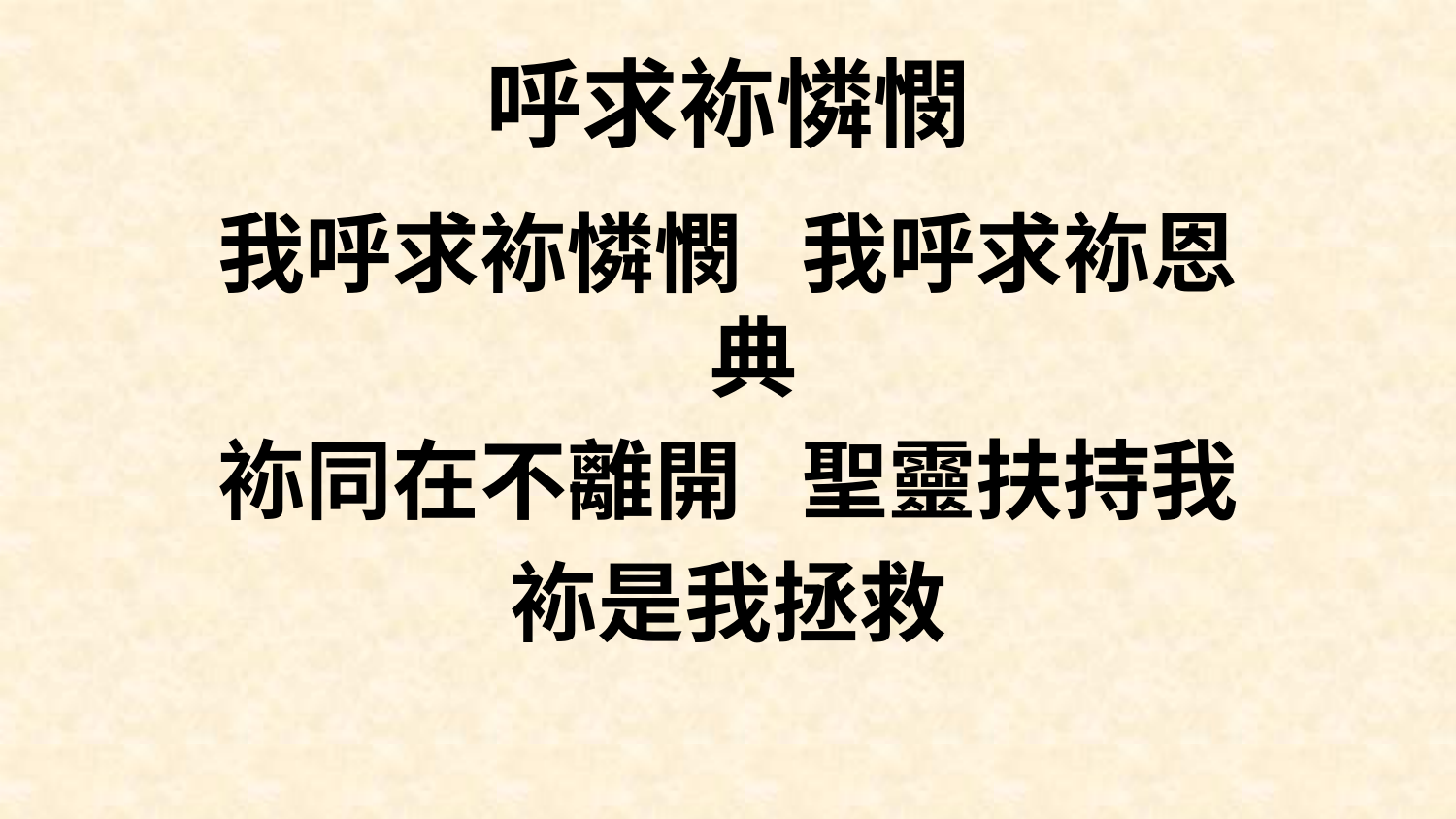

# 呼求袮憐憫
我呼求袮憐憫   我呼求袮恩典
袮同在不離開   聖靈扶持我
袮是我拯救